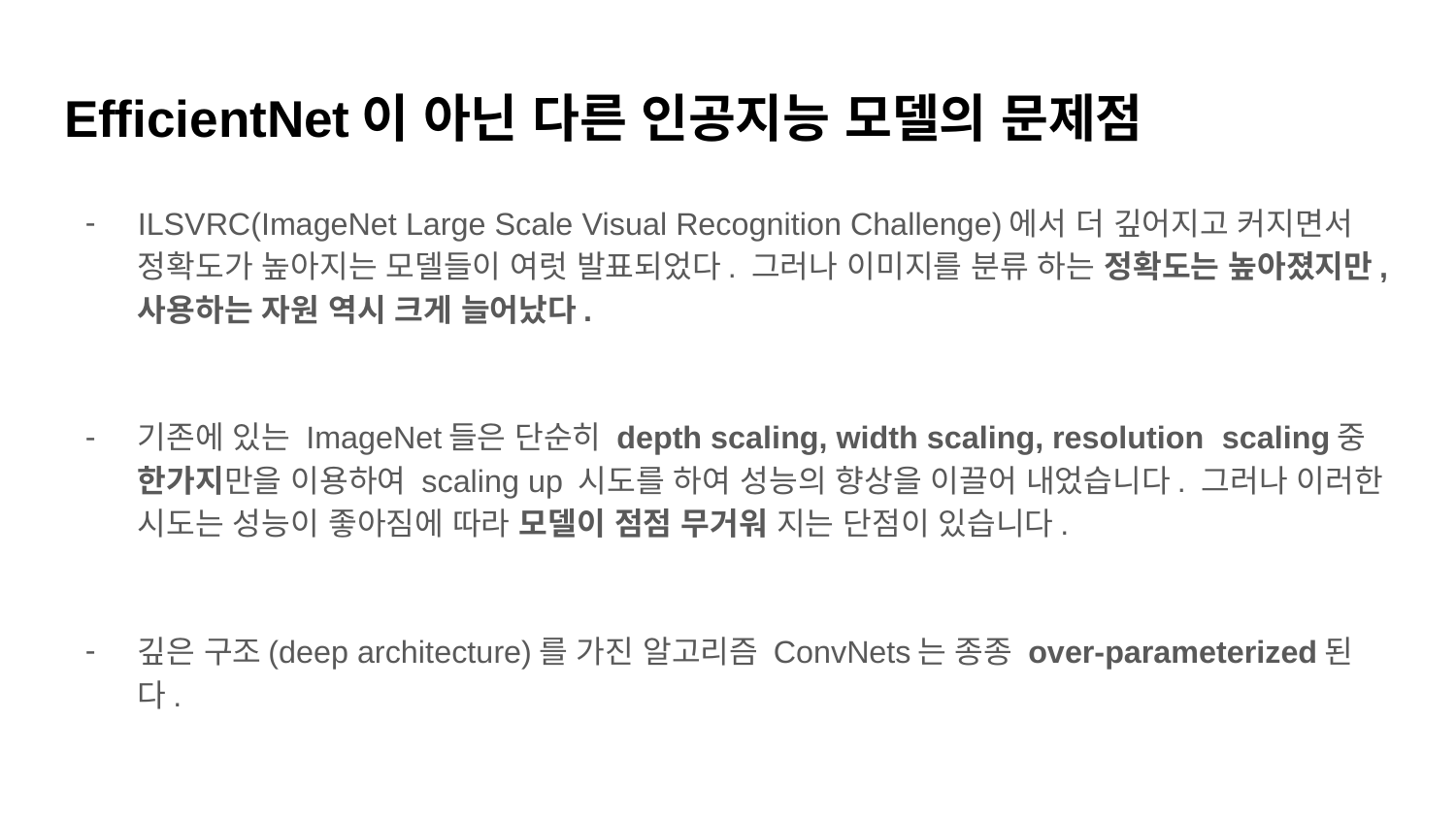

# EfficientNet이 아닌 다른 인공지능 모델의 문제점

ILSVRC(ImageNet Large Scale Visual Recognition Challenge)에서 더 깊어지고 커지면서 정확도가 높아지는 모델들이 여럿 발표되었다. 그러나 이미지를 분류 하는 정확도는 높아졌지만, 사용하는 자원 역시 크게 늘어났다.

기존에 있는 ImageNet들은 단순히 depth scaling, width scaling, resolution  scaling중 한가지만을 이용하여 scaling up 시도를 하여 성능의 향상을 이끌어 내었습니다. 그러나 이러한 시도는 성능이 좋아짐에 따라 모델이 점점 무거워 지는 단점이 있습니다.

깊은 구조(deep architecture)를 가진 알고리즘 ConvNets는 종종 over-parameterized된다.